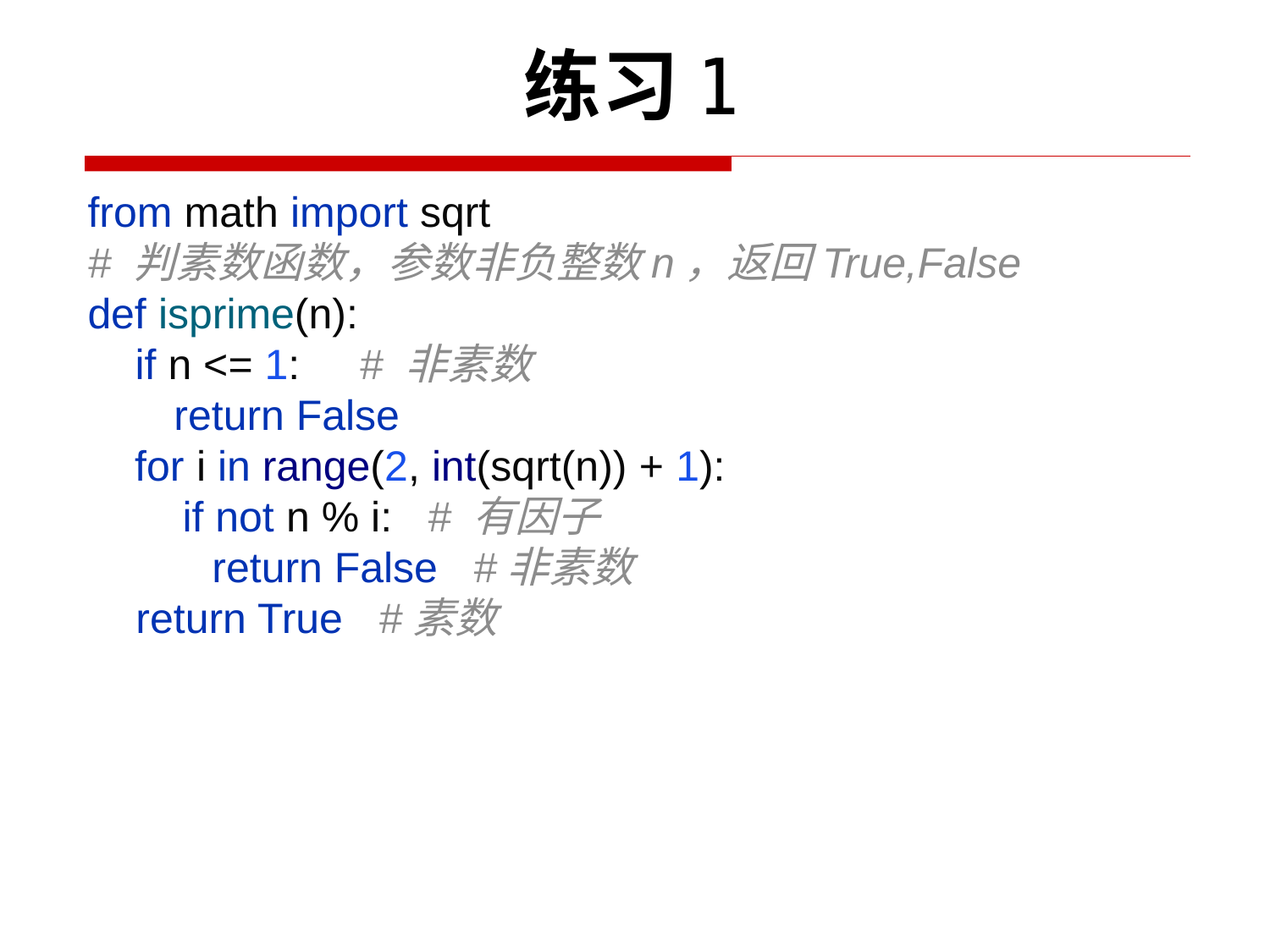

# 练习1
from math import sqrt
# 判素数函数，参数非负整数n，返回True,False
def isprime(n):
    if n <= 1:     # 非素数
        return False
    for i in range(2, int(sqrt(n)) + 1):
        if not n % i:   # 有因子
            return False   #非素数
    return True   #素数